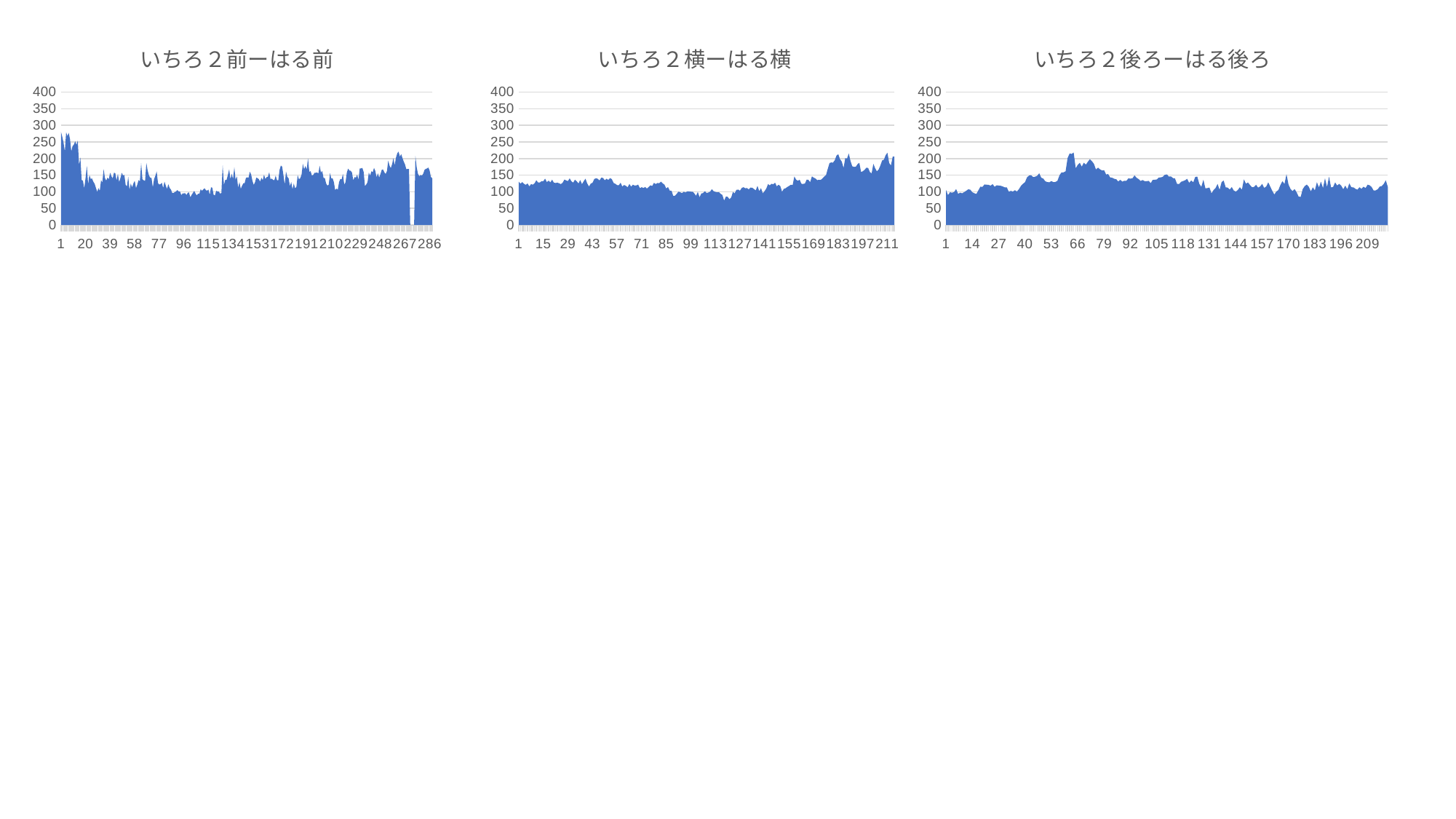

### Chart: いちろ２前ーはる前

| Category |  |
|---|---|

### Chart: いちろ２横ーはる横

| Category |  |
|---|---|

### Chart: いちろ２後ろーはる後ろ

| Category |  |
|---|---|